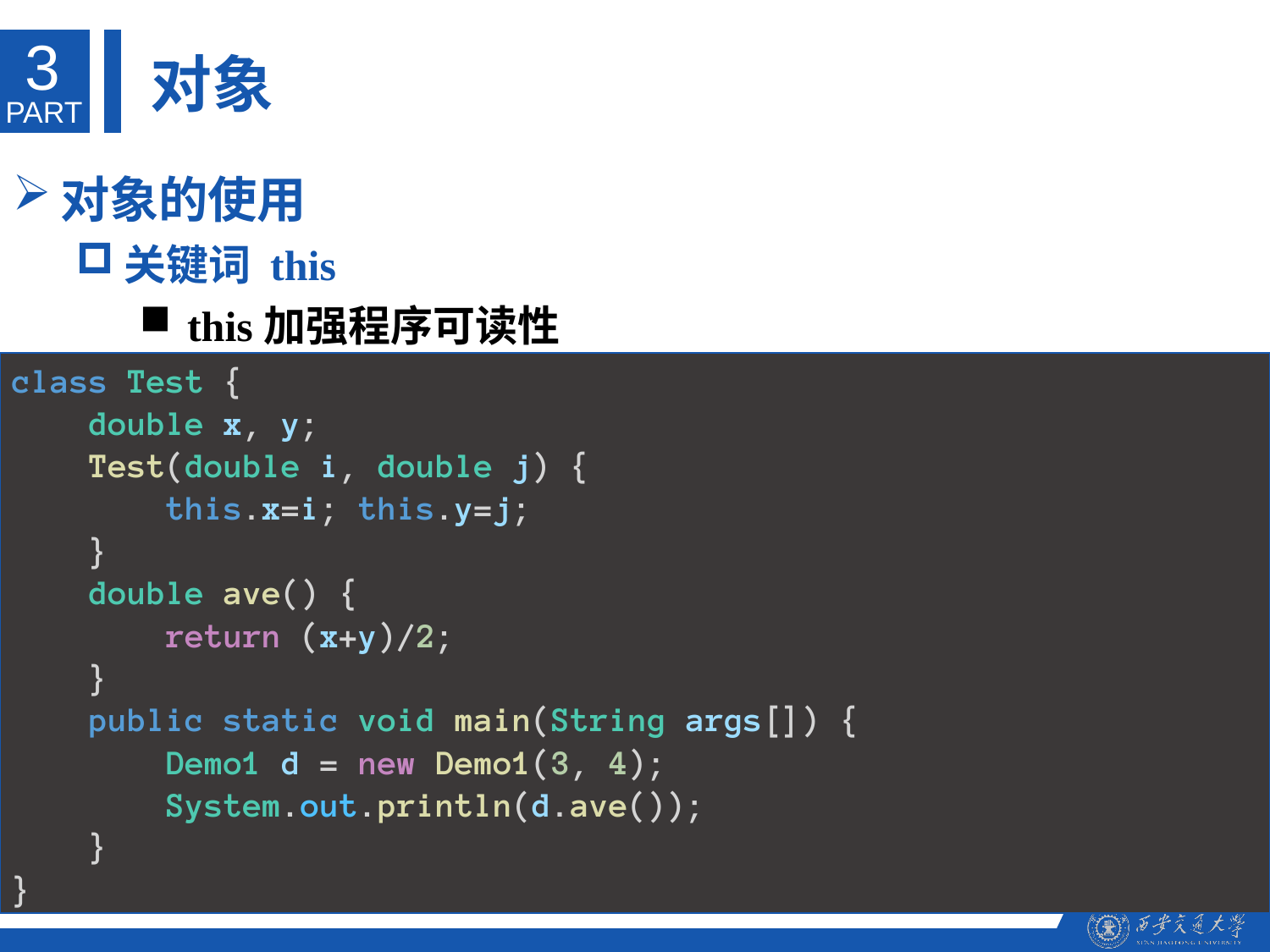

3
对象
PART
对象的使用
关键词 this
this加强程序可读性
class Test {
    double x, y;
    Test(double i, double j) {
        this.x=i; this.y=j;
    }
    double ave() {
        return (x+y)/2;
    }
    public static void main(String args[]) {
        Demo1 d = new Demo1(3, 4);
        System.out.println(d.ave());
    }
}